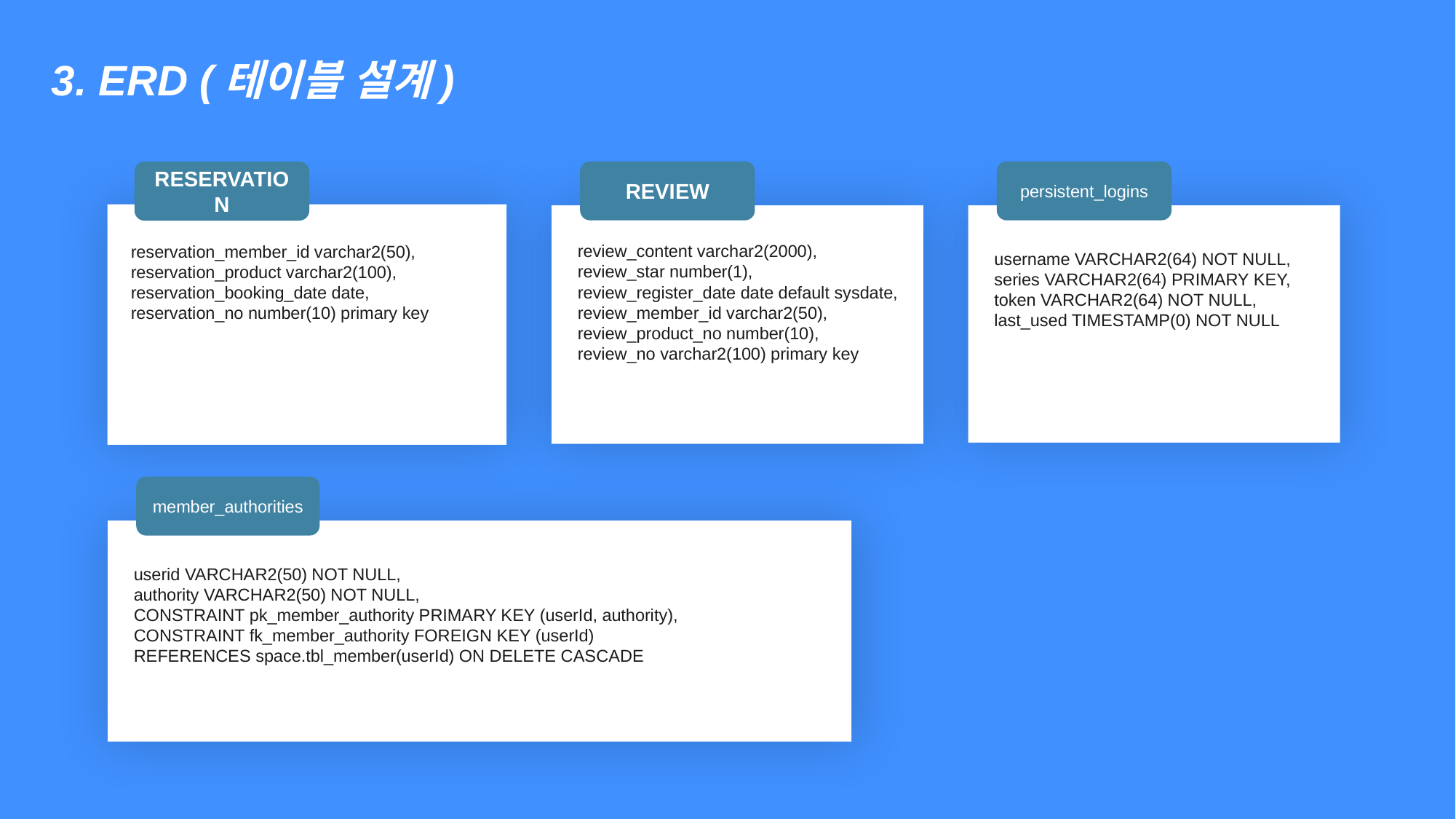

3. ERD (테이블 설계)

REVIEW
persistent_logins
RESERVATION

review_content varchar2(2000),
review_star number(1),
review_register_date date default sysdate,
review_member_id varchar2(50),
review_product_no number(10),
review_no varchar2(100) primary key
reservation_member_id varchar2(50),
reservation_product varchar2(100),
reservation_booking_date date,
reservation_no number(10) primary key
username VARCHAR2(64) NOT NULL,
series VARCHAR2(64) PRIMARY KEY,
token VARCHAR2(64) NOT NULL,
last_used TIMESTAMP(0) NOT NULL
member_authorities

userid VARCHAR2(50) NOT NULL,
authority VARCHAR2(50) NOT NULL,
CONSTRAINT pk_member_authority PRIMARY KEY (userId, authority),
CONSTRAINT fk_member_authority FOREIGN KEY (userId)
REFERENCES space.tbl_member(userId) ON DELETE CASCADE